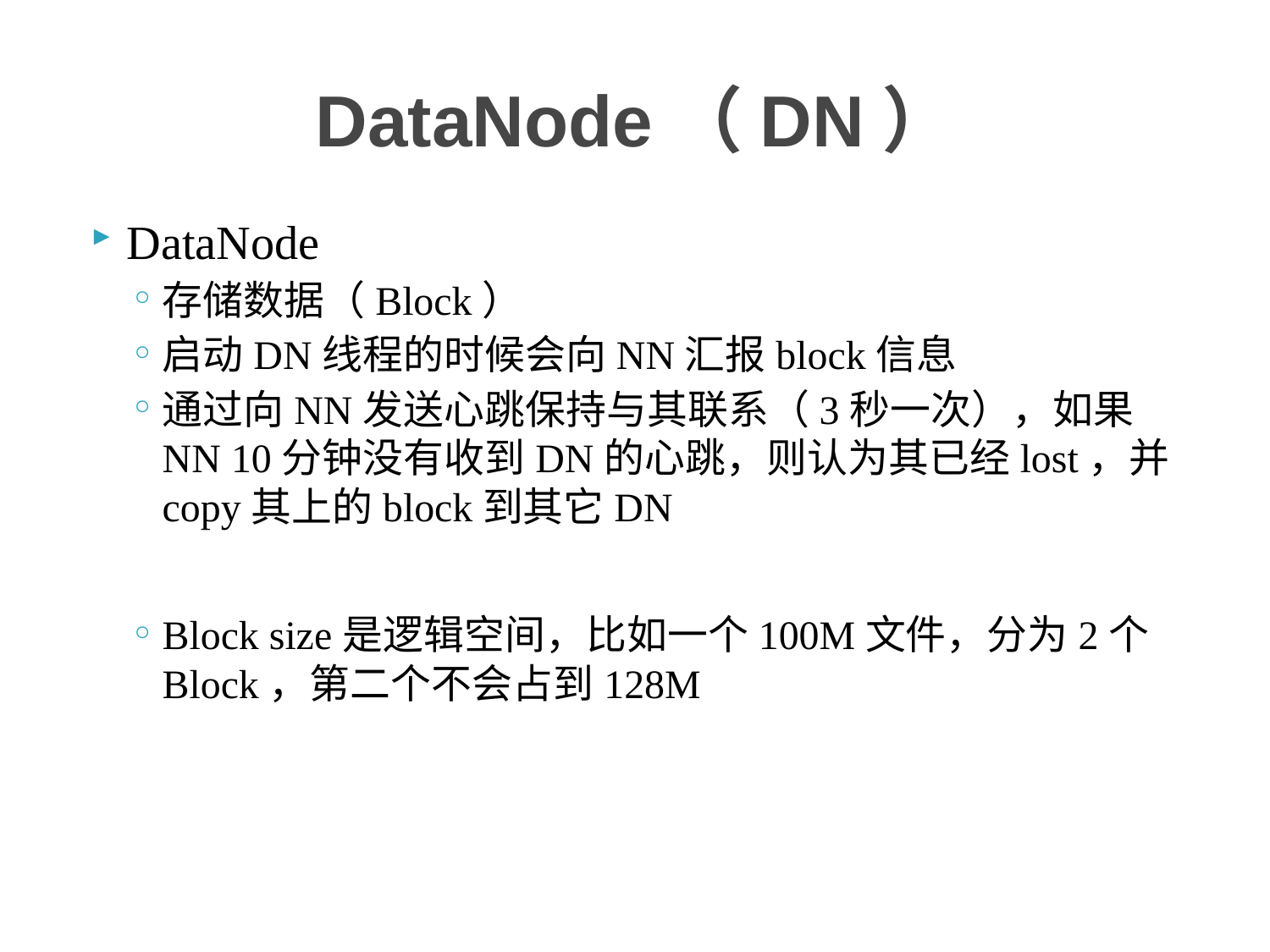

# DataNode（DN）
DataNode
存储数据（Block）
启动DN线程的时候会向NN汇报block信息
通过向NN发送心跳保持与其联系（3秒一次），如果NN 10分钟没有收到DN的心跳，则认为其已经lost，并copy其上的block到其它DN

Block size是逻辑空间，比如一个100M文件，分为2个Block，第二个不会占到128M